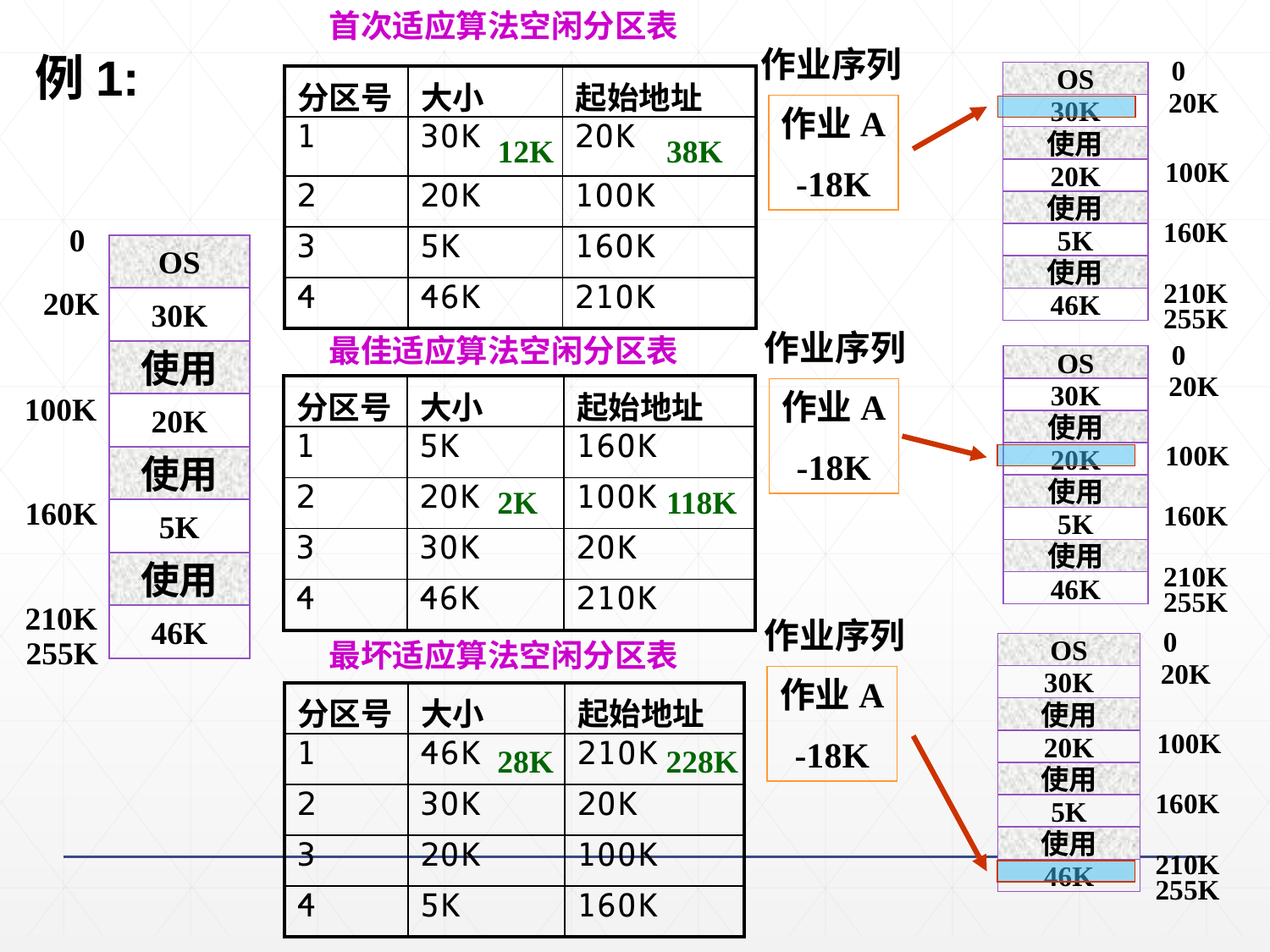

首次适应算法空闲分区表
作业序列
0
OS
20K
30K
使用
100K
20K
使用
160K
5K
使用
210K
46K
255K
作业A
-18K
例1:
| 分区号 | 大小 | 起始地址 |
| --- | --- | --- |
| 1 | 30K | 20K |
| 2 | 20K | 100K |
| 3 | 5K | 160K |
| 4 | 46K | 210K |

12K              38K
0
OS
20K
30K
使用
100K
20K
使用
160K
5K
使用
210K
46K
255K
作业序列
0
OS
20K
30K
使用
100K
20K
使用
160K
5K
使用
210K
46K
255K
作业A
-18K
最佳适应算法空闲分区表
| 分区号 | 大小 | 起始地址 |
| --- | --- | --- |
| 1 | 5K | 160K |
| 2 | 20K | 100K |
| 3 | 30K | 20K |
| 4 | 46K | 210K |

2K                118K
作业序列
作业A
-18K
0
OS
20K
30K
使用
100K
20K
使用
160K
5K
使用
210K
46K
255K
最坏适应算法空闲分区表
| 分区号 | 大小 | 起始地址 |
| --- | --- | --- |
| 1 | 46K | 210K |
| 2 | 30K | 20K |
| 3 | 20K | 100K |
| 4 | 5K | 160K |
28K              228K